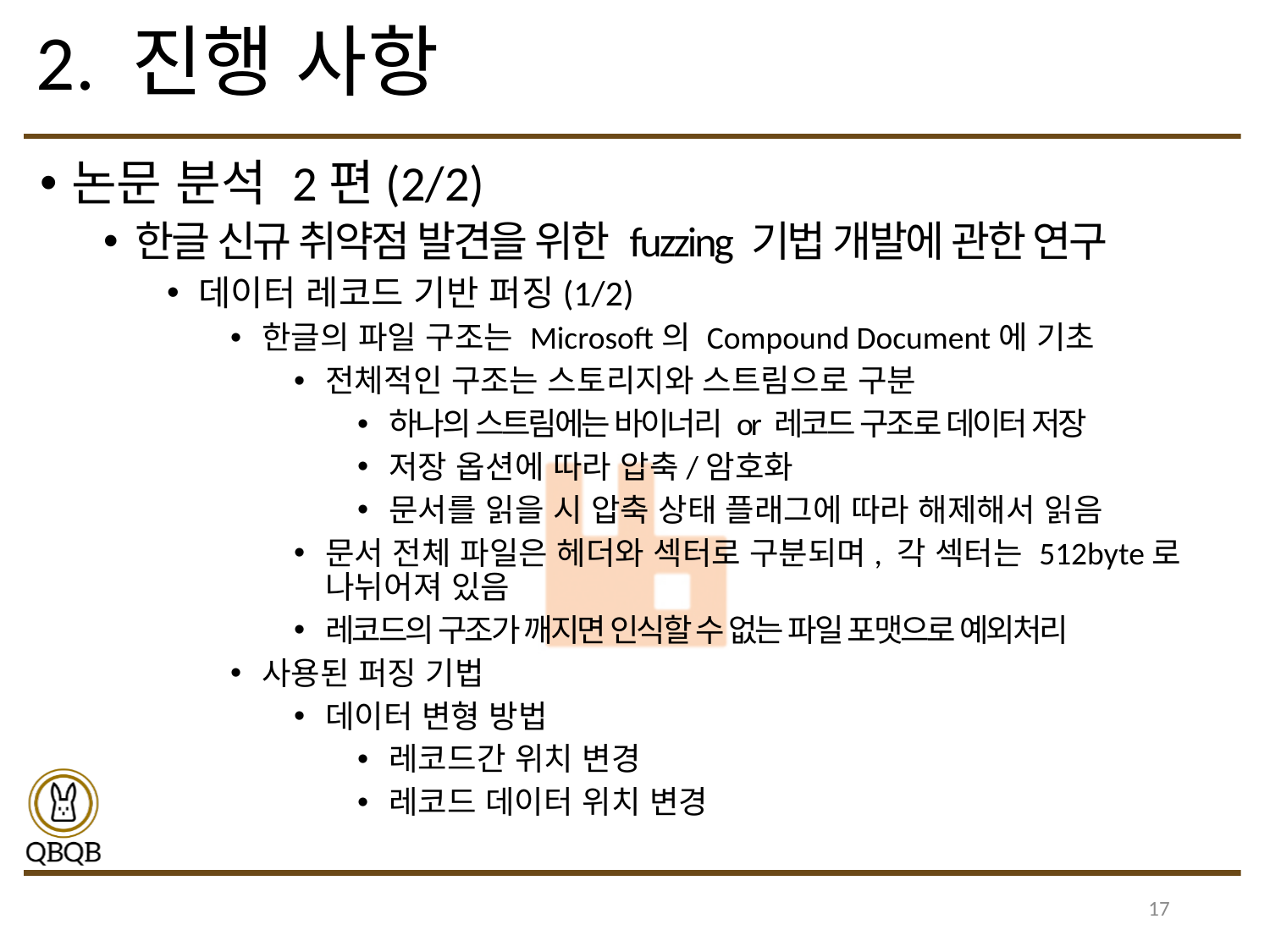

# 2. 진행 사항
논문 분석 2편(2/2)
한글 신규 취약점 발견을 위한 fuzzing 기법 개발에 관한 연구
데이터 레코드 기반 퍼징(1/2)
한글의 파일 구조는 Microsoft의 Compound Document에 기초
전체적인 구조는 스토리지와 스트림으로 구분
하나의 스트림에는 바이너리 or 레코드 구조로 데이터 저장
저장 옵션에 따라 압축/암호화
문서를 읽을 시 압축 상태 플래그에 따라 해제해서 읽음
문서 전체 파일은 헤더와 섹터로 구분되며, 각 섹터는 512byte로 나뉘어져 있음
레코드의 구조가 깨지면 인식할 수 없는 파일 포맷으로 예외처리
사용된 퍼징 기법
데이터 변형 방법
레코드간 위치 변경
레코드 데이터 위치 변경

17